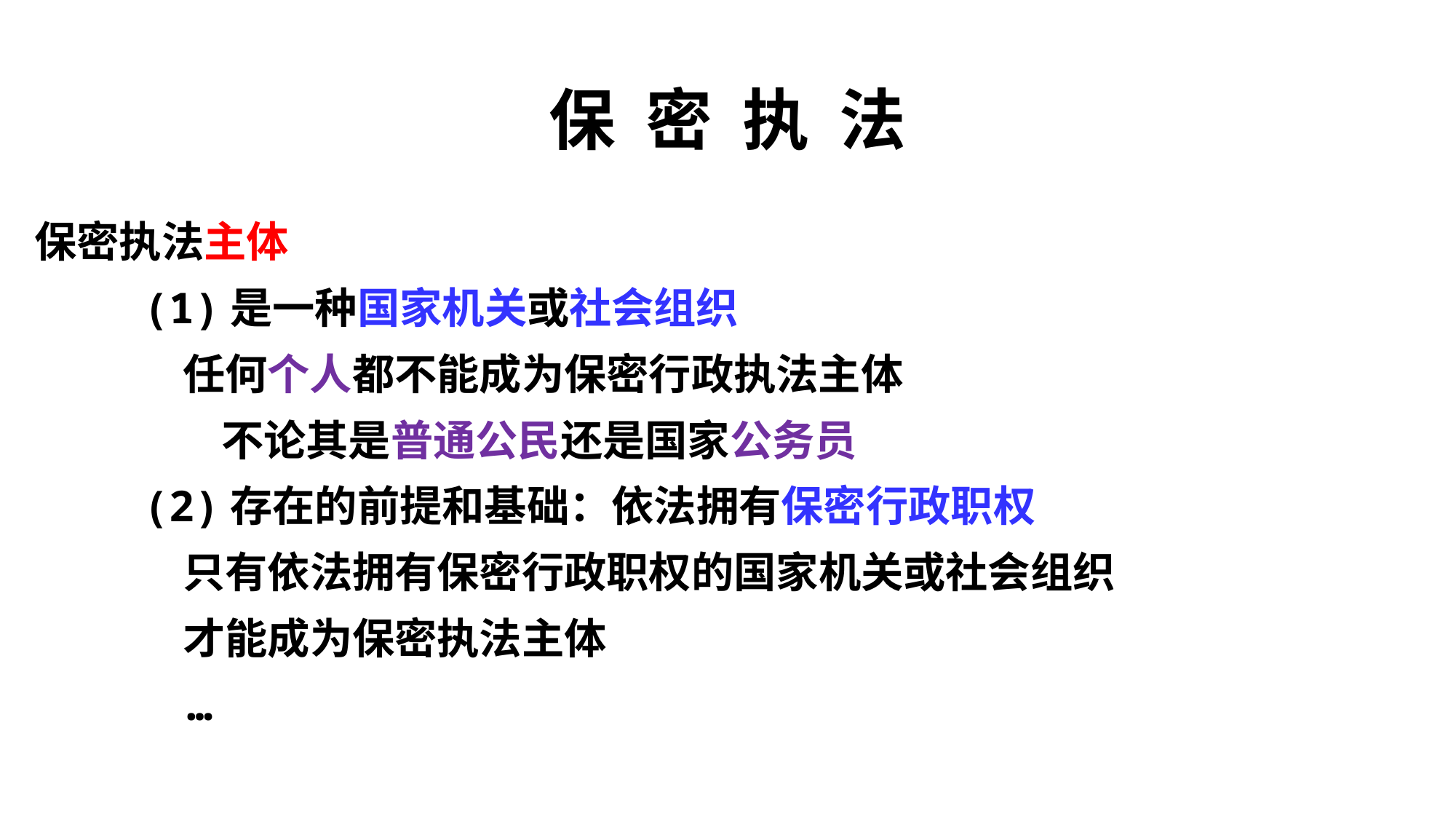

# 保  密  执  法
保密执法主体
	(1)是一种国家机关或社会组织
	   任何个人都不能成为保密行政执法主体
	       不论其是普通公民还是国家公务员
	(2)存在的前提和基础：依法拥有保密行政职权
	   只有依法拥有保密行政职权的国家机关或社会组织
	   才能成为保密执法主体
      …